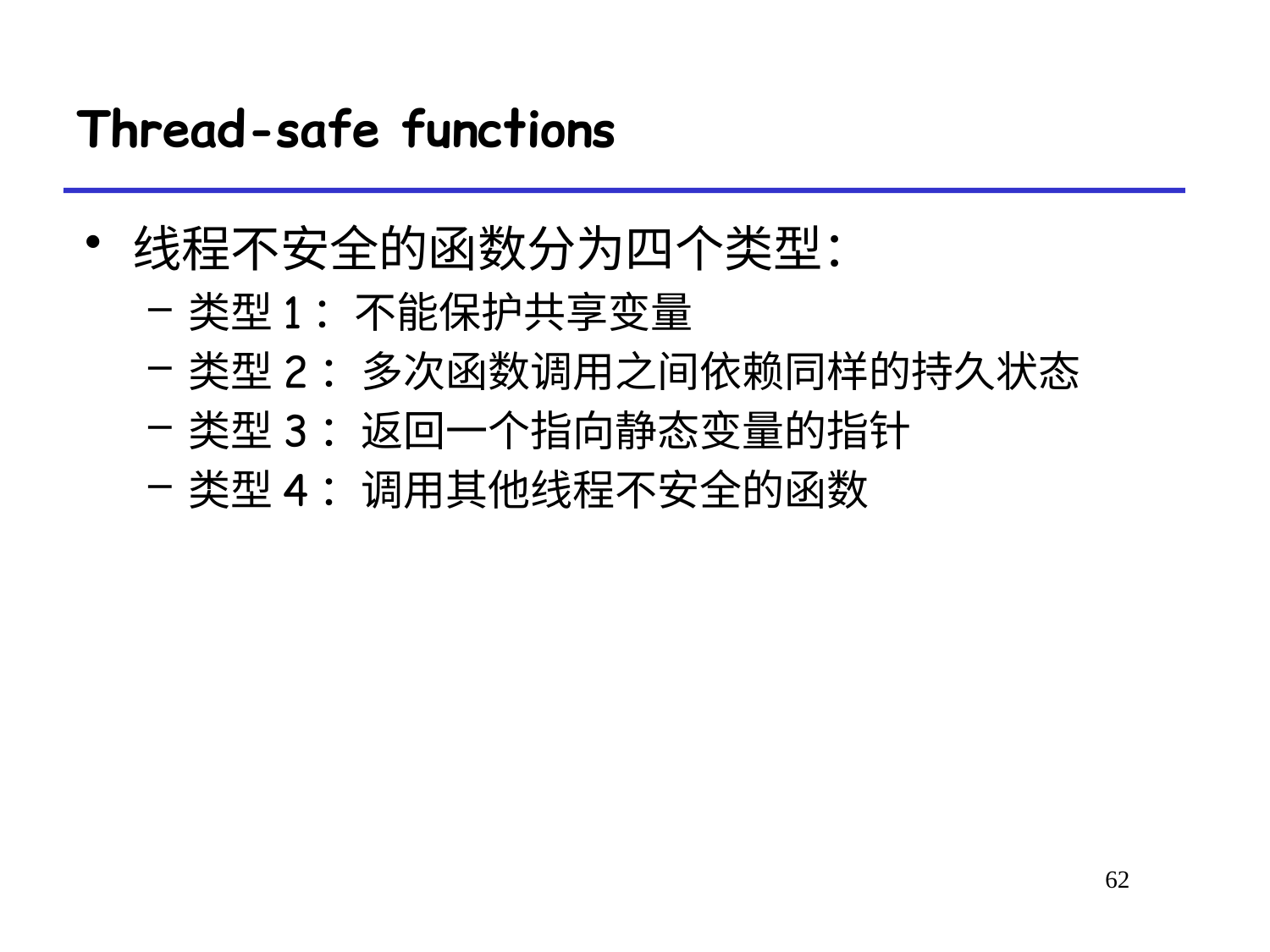

# Thread-safe functions
线程不安全的函数分为四个类型：
类型1：不能保护共享变量
类型2：多次函数调用之间依赖同样的持久状态
类型3：返回一个指向静态变量的指针
类型4：调用其他线程不安全的函数
62